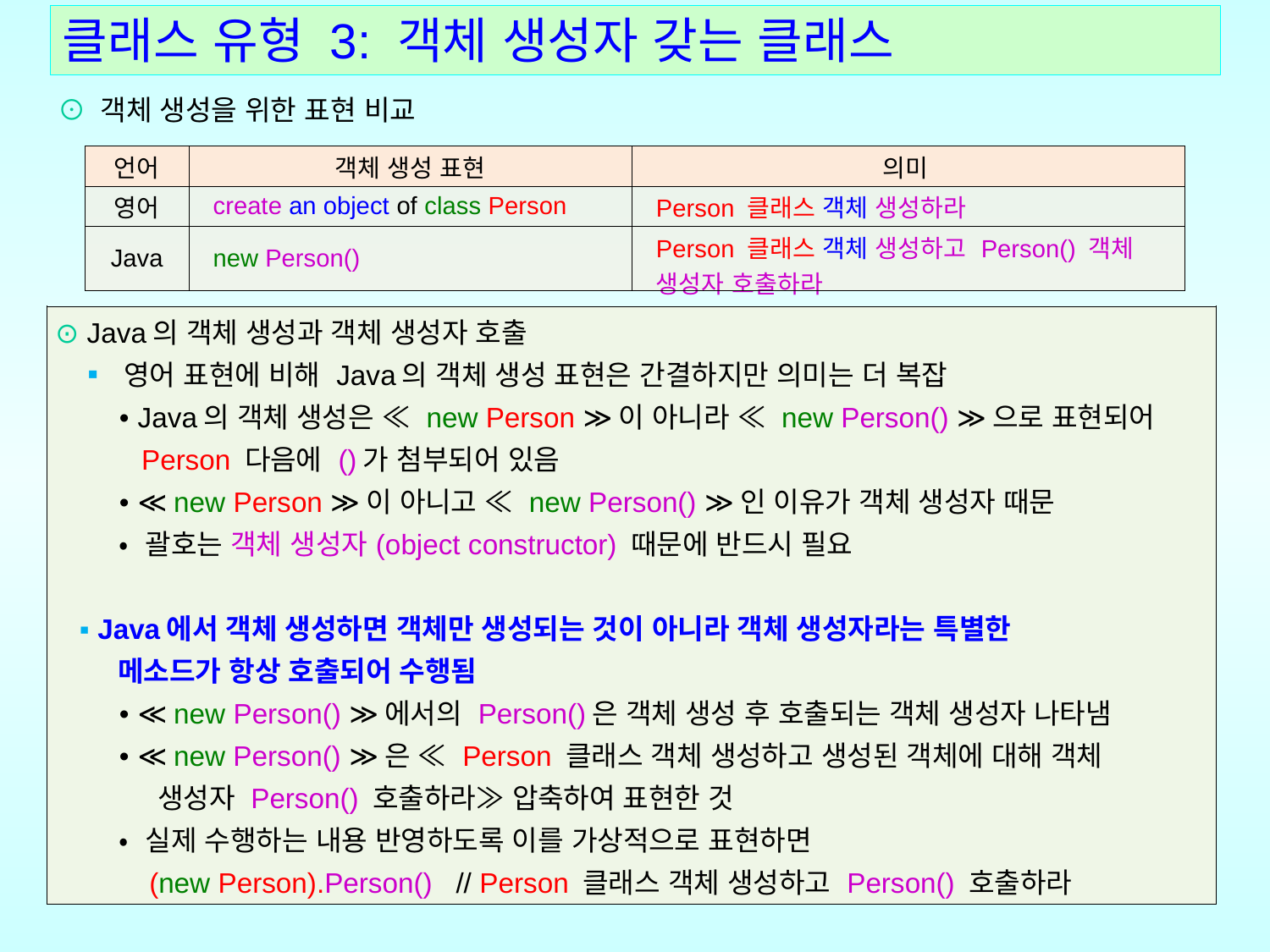

# 클래스 유형 3: 객체 생성자 갖는 클래스
⊙ 객체 생성을 위한 표현 비교
| 언어 | 객체 생성 표현 | 의미 |
| --- | --- | --- |
| 영어 | create an object of class Person | Person 클래스 객체 생성하라 |
| Java | new Person() | Person 클래스 객체 생성하고 Person() 객체 생성자 호출하라 |
| ⊙ Java의 객체 생성과 객체 생성자 호출 ▪ 영어 표현에 비해 Java의 객체 생성 표현은 간결하지만 의미는 더 복잡 • Java의 객체 생성은 ≪ new Person ≫이 아니라 ≪ new Person() ≫으로 표현되어 Person 다음에 ()가 첨부되어 있음 • ≪ new Person ≫이 아니고 ≪ new Person() ≫인 이유가 객체 생성자 때문 • 괄호는 객체 생성자(object constructor) 때문에 반드시 필요 ▪ Java에서 객체 생성하면 객체만 생성되는 것이 아니라 객체 생성자라는 특별한 메소드가 항상 호출되어 수행됨 • ≪ new Person() ≫에서의 Person()은 객체 생성 후 호출되는 객체 생성자 나타냄 • ≪ new Person() ≫은 ≪ Person 클래스 객체 생성하고 생성된 객체에 대해 객체 생성자 Person() 호출하라≫ 압축하여 표현한 것 • 실제 수행하는 내용 반영하도록 이를 가상적으로 표현하면 (new Person).Person() // Person 클래스 객체 생성하고 Person() 호출하라 |
| --- |